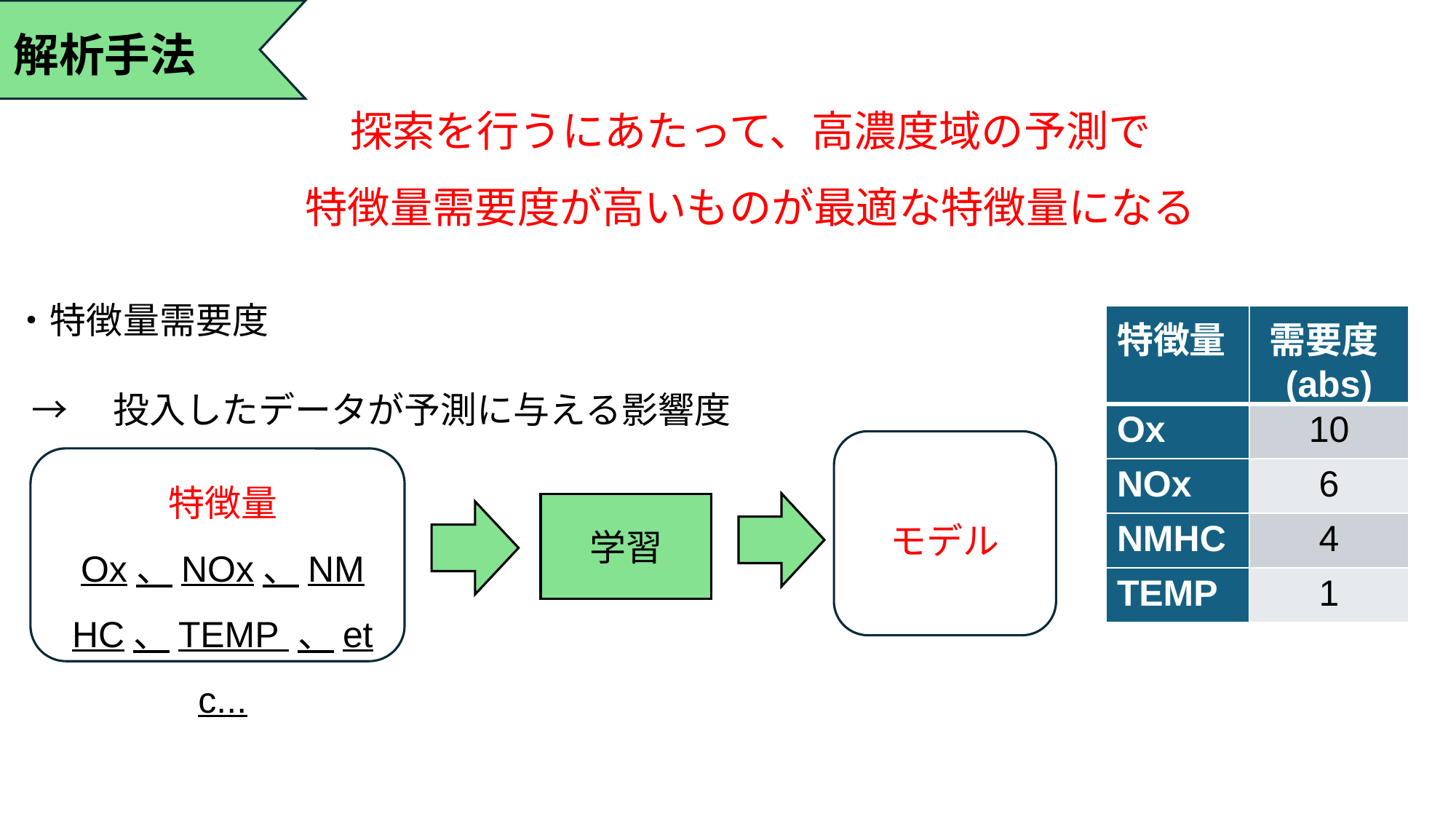

解析手法
探索を行うにあたって、高濃度域の予測で
特徴量需要度が高いものが最適な特徴量になる
・特徴量需要度
| 特徴量 | 需要度(abs) |
| --- | --- |
| Ox | 10 |
| NOx | 6 |
| NMHC | 4 |
| TEMP | 1 |
→　投入したデータが予測に与える影響度

モデル

特徴量
Ox、NOx、NMHC、TEMP 、etc...
学習